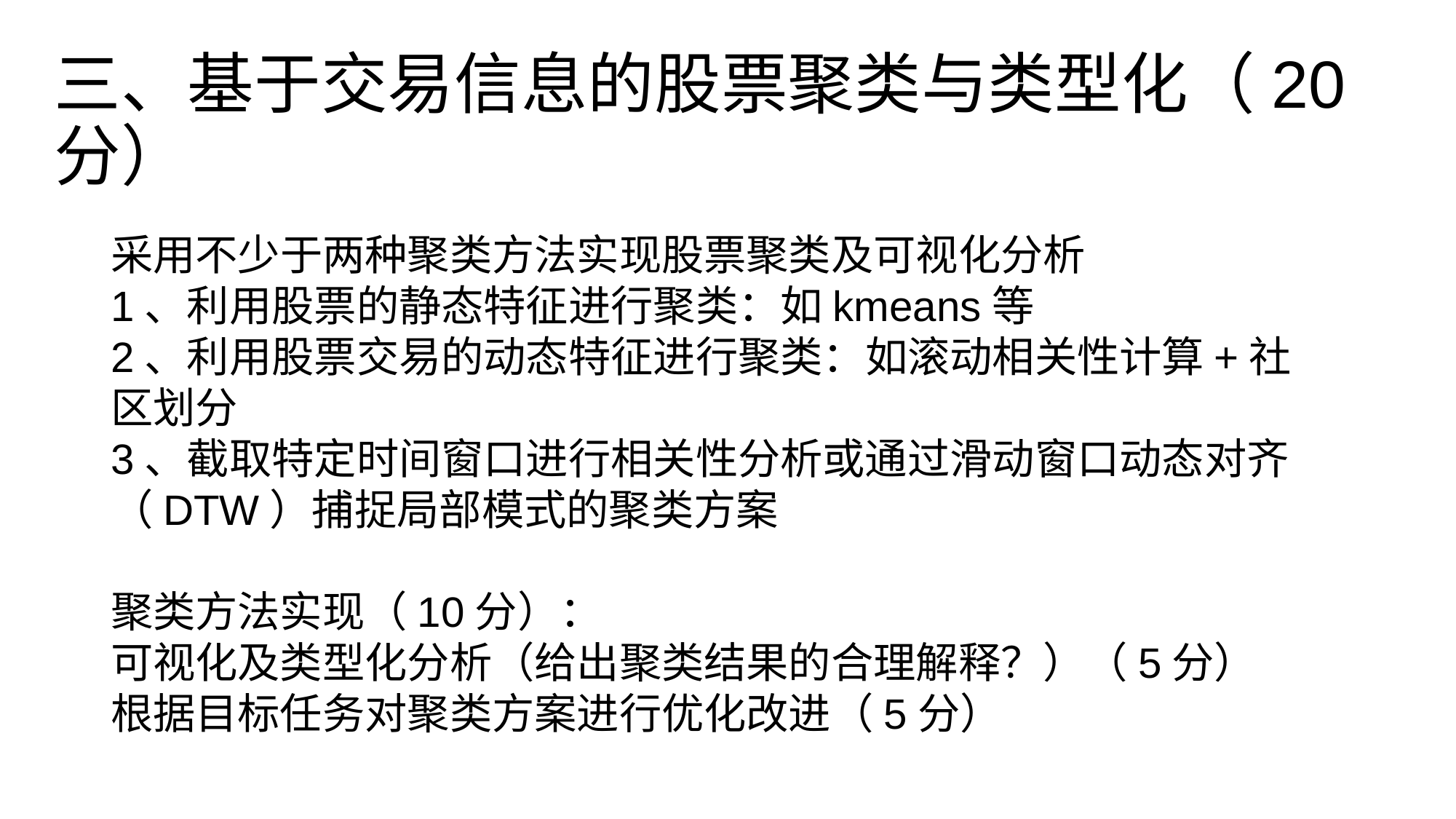

# 三、基于交易信息的股票聚类与类型化（20分）
采用不少于两种聚类方法实现股票聚类及可视化分析
1、利用股票的静态特征进行聚类：如kmeans等
2、利用股票交易的动态特征进行聚类：如滚动相关性计算+社区划分
3、截取特定时间窗口进行相关性分析或通过滑动窗口动态对齐（DTW）捕捉局部模式的聚类方案

聚类方法实现（10分）：
可视化及类型化分析（给出聚类结果的合理解释？）（5分）
根据目标任务对聚类方案进行优化改进（5分）